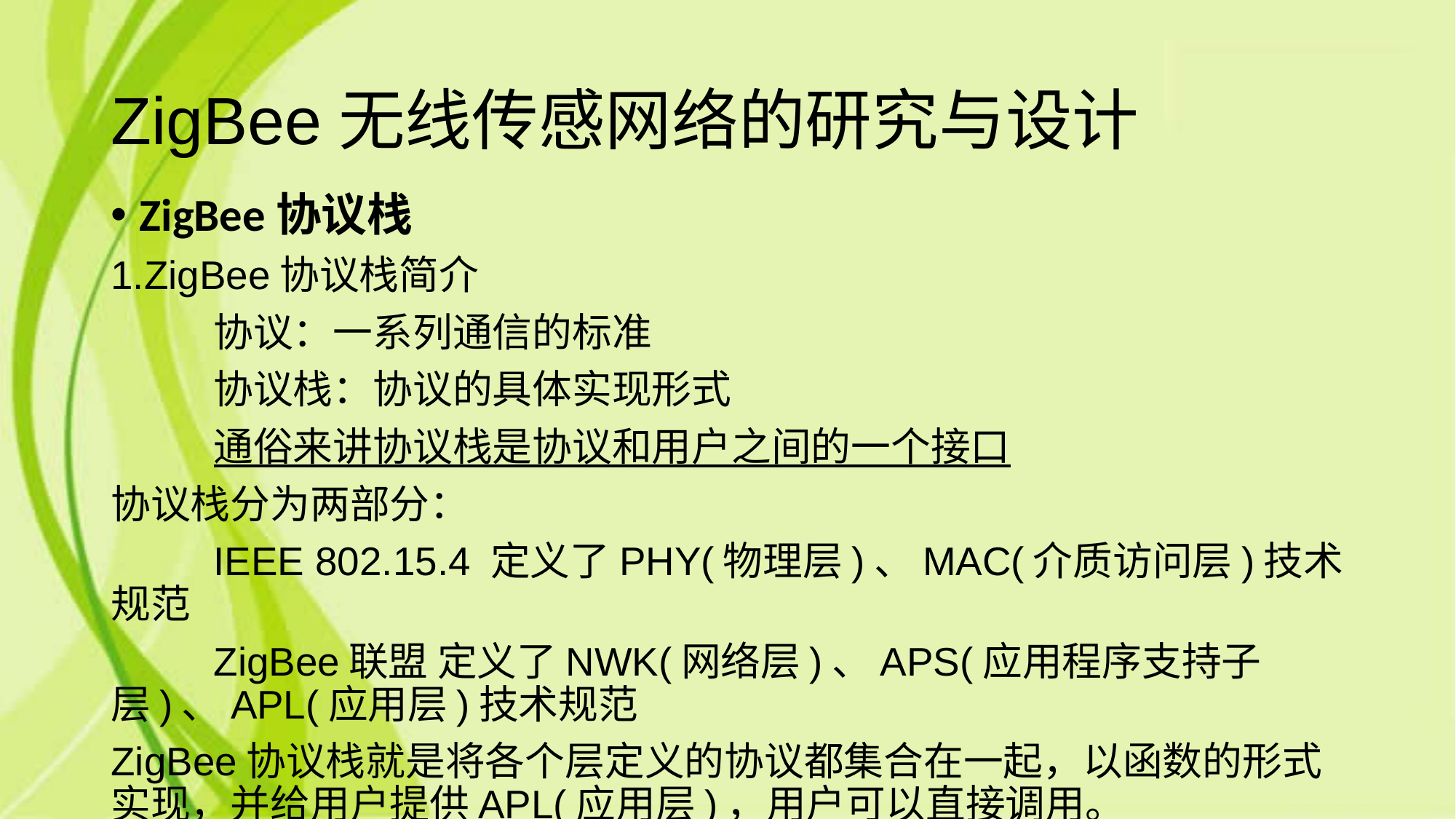

# ZigBee无线传感网络的研究与设计
ZigBee协议栈
1.ZigBee协议栈简介
	协议：一系列通信的标准
	协议栈：协议的具体实现形式
	通俗来讲协议栈是协议和用户之间的一个接口
协议栈分为两部分：
	IEEE 802.15.4 定义了PHY(物理层)、MAC(介质访问层)技术规范
	ZigBee联盟 定义了NWK(网络层)、APS(应用程序支持子层)、APL(应用层)技术规范
ZigBee协议栈就是将各个层定义的协议都集合在一起，以函数的形式实现，并给用户提供APL(应用层)，用户可以直接调用。